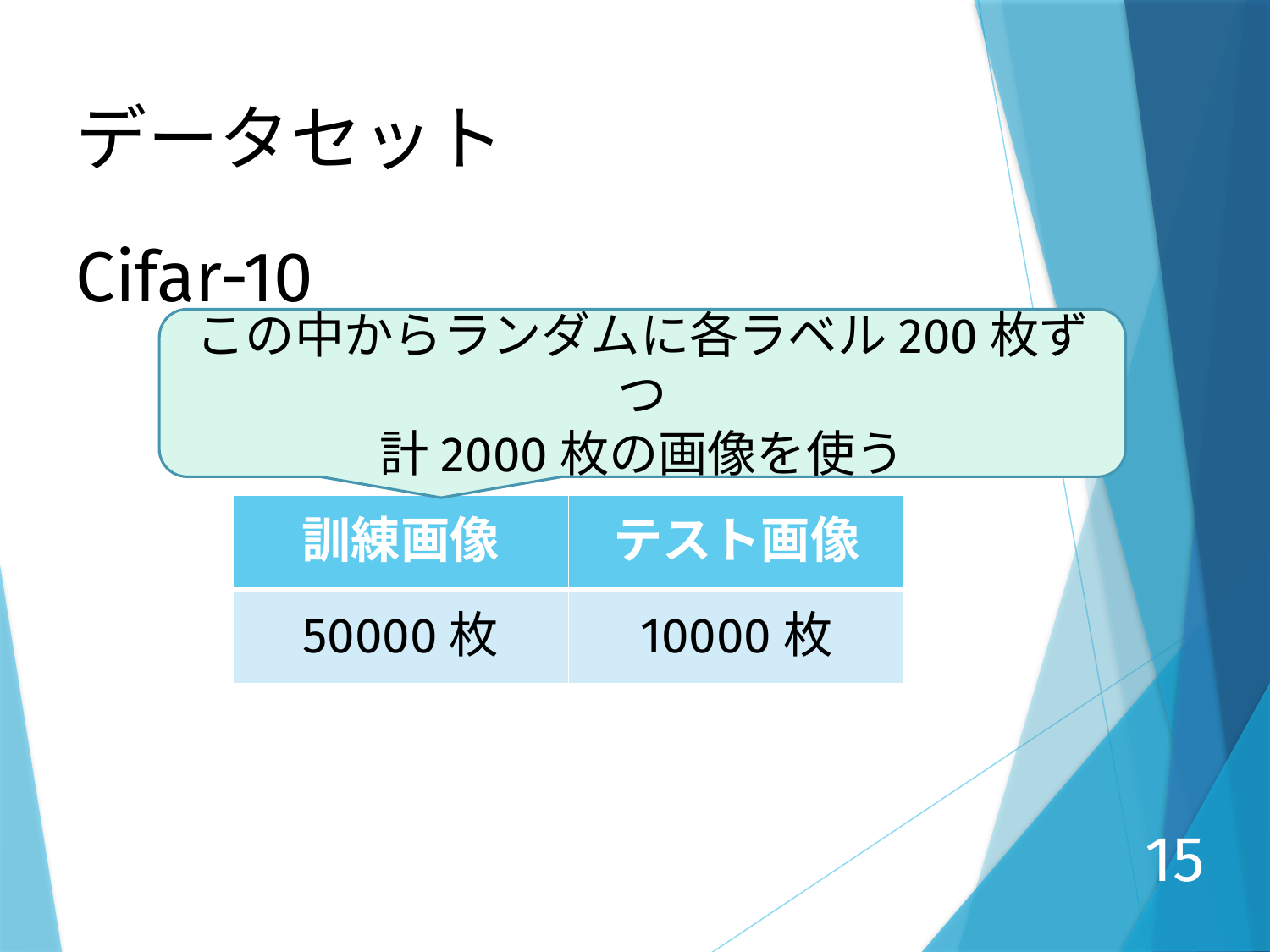

データセット
Cifar-10
この中からランダムに各ラベル200枚ずつ
計2000枚の画像を使う
| 訓練画像 | テスト画像 |
| --- | --- |
| 50000枚 | 10000枚 |
15